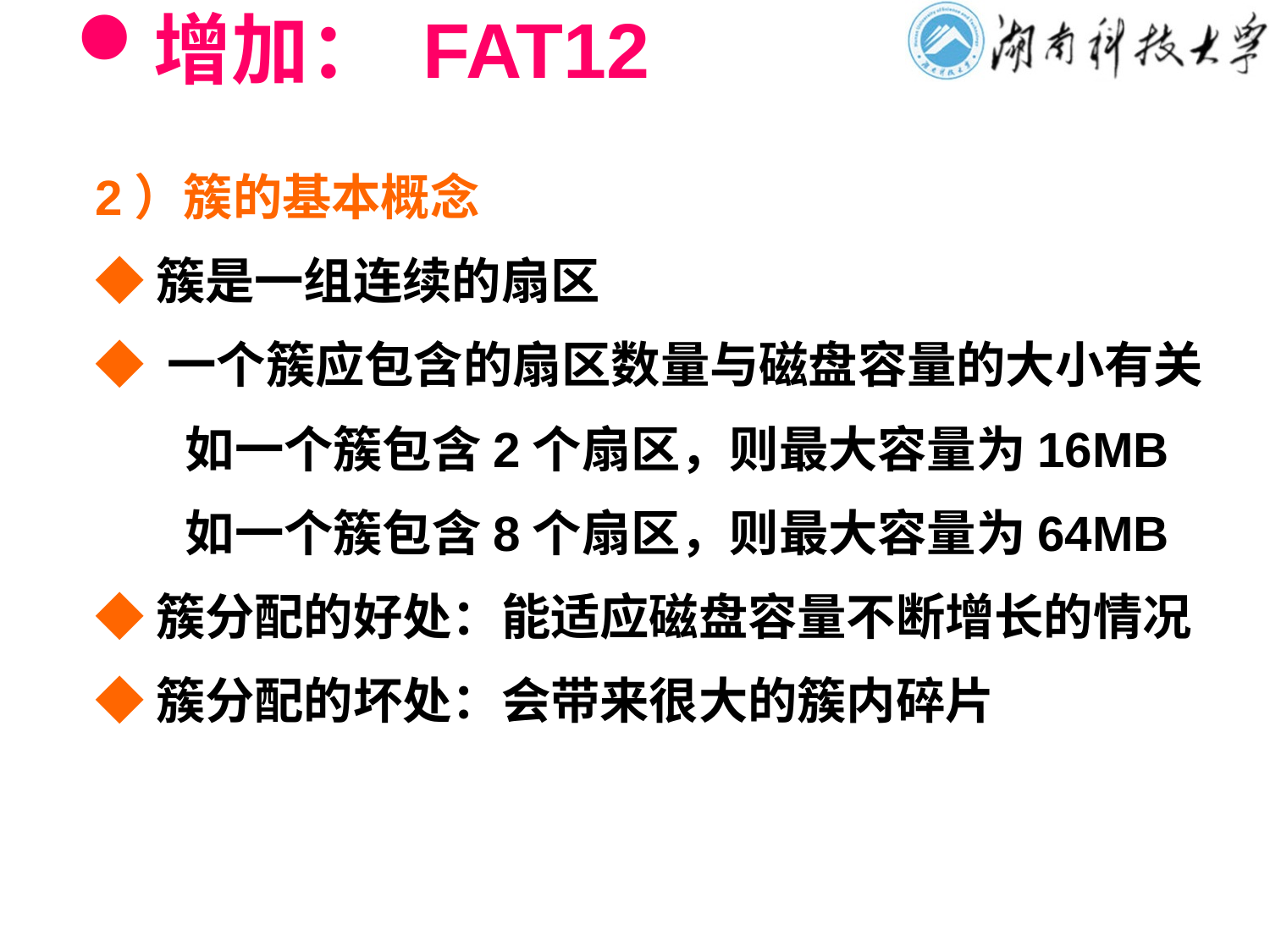

# 增加： FAT12
2）簇的基本概念
◆簇是一组连续的扇区
◆ 一个簇应包含的扇区数量与磁盘容量的大小有关
       如一个簇包含2个扇区，则最大容量为16MB
       如一个簇包含8个扇区，则最大容量为64MB
◆簇分配的好处：能适应磁盘容量不断增长的情况
◆簇分配的坏处：会带来很大的簇内碎片